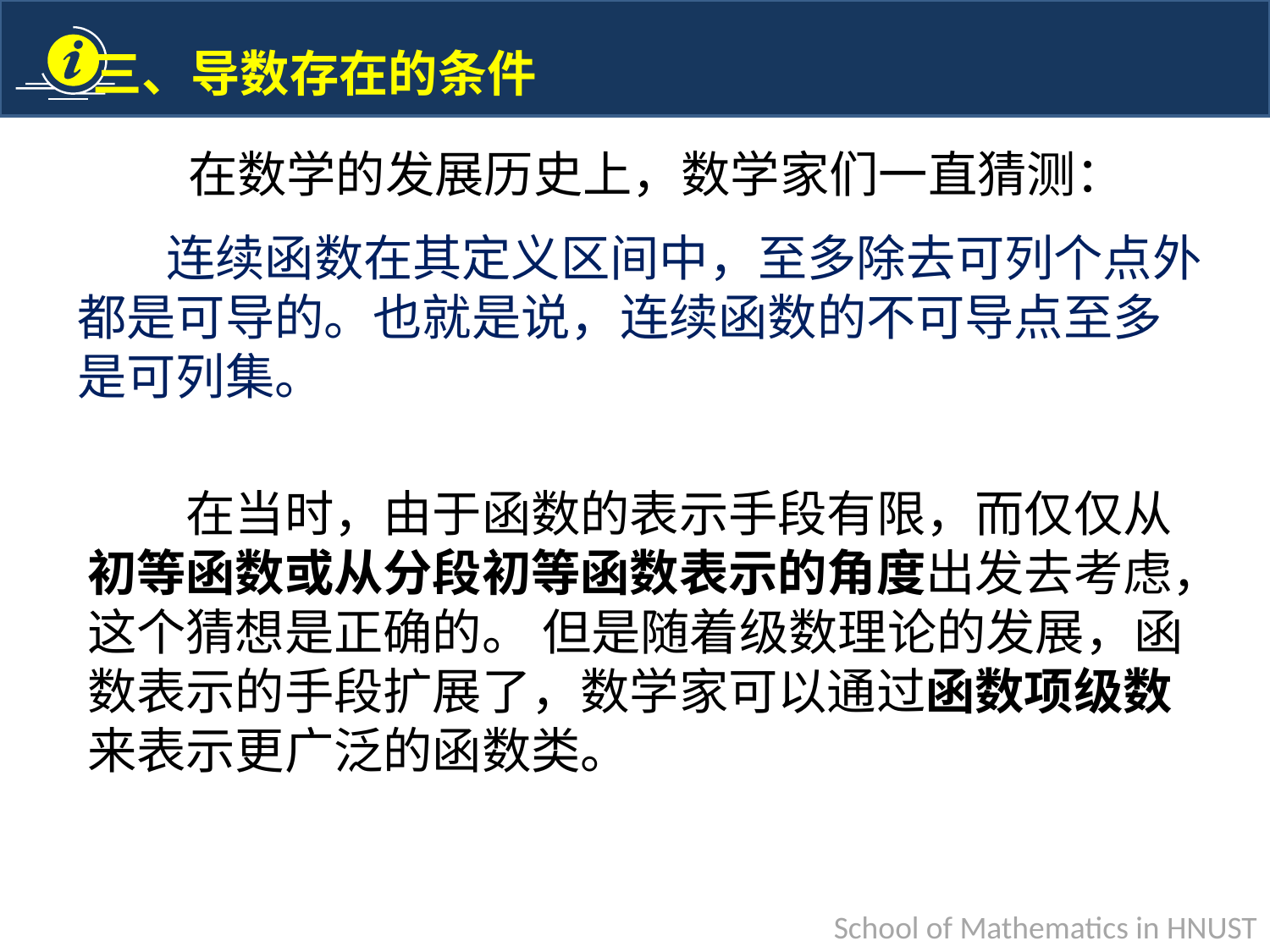

在数学的发展历史上，数学家们一直猜测：
       连续函数在其定义区间中，至多除去可列个点外都是可导的。也就是说，连续函数的不可导点至多是可列集。
　　在当时，由于函数的表示手段有限，而仅仅从初等函数或从分段初等函数表示的角度出发去考虑，这个猜想是正确的。 但是随着级数理论的发展，函数表示的手段扩展了，数学家可以通过函数项级数来表示更广泛的函数类。